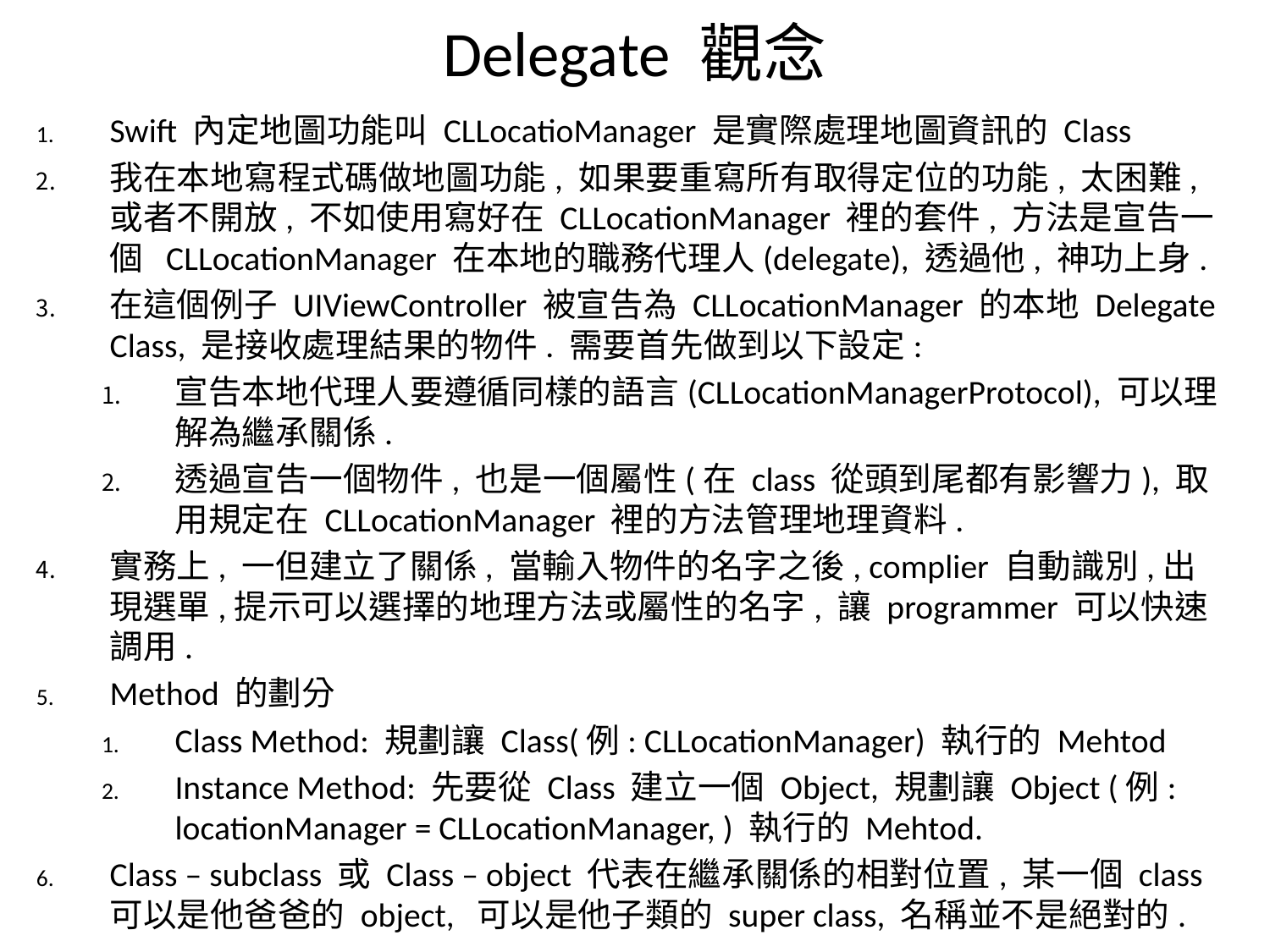

# Delegate 觀念
Swift 內定地圖功能叫 CLLocatioManager 是實際處理地圖資訊的 Class
我在本地寫程式碼做地圖功能, 如果要重寫所有取得定位的功能, 太困難, 或者不開放, 不如使用寫好在 CLLocationManager 裡的套件, 方法是宣告一個  CLLocationManager 在本地的職務代理人(delegate), 透過他, 神功上身.
在這個例子 UIViewController 被宣告為 CLLocationManager 的本地 Delegate Class, 是接收處理結果的物件. 需要首先做到以下設定:
宣告本地代理人要遵循同樣的語言(CLLocationManagerProtocol), 可以理解為繼承關係.
透過宣告一個物件, 也是一個屬性(在 class 從頭到尾都有影響力), 取用規定在 CLLocationManager 裡的方法管理地理資料.
實務上, 一但建立了關係, 當輸入物件的名字之後, complier 自動識別,出現選單,提示可以選擇的地理方法或屬性的名字, 讓 programmer 可以快速調用.
Method 的劃分
Class Method: 規劃讓 Class(例: CLLocationManager) 執行的 Mehtod
Instance Method: 先要從 Class 建立一個 Object, 規劃讓 Object (例: locationManager = CLLocationManager, ) 執行的 Mehtod.
Class – subclass 或 Class – object 代表在繼承關係的相對位置, 某一個 class 可以是他爸爸的 object,  可以是他子類的 super class, 名稱並不是絕對的.